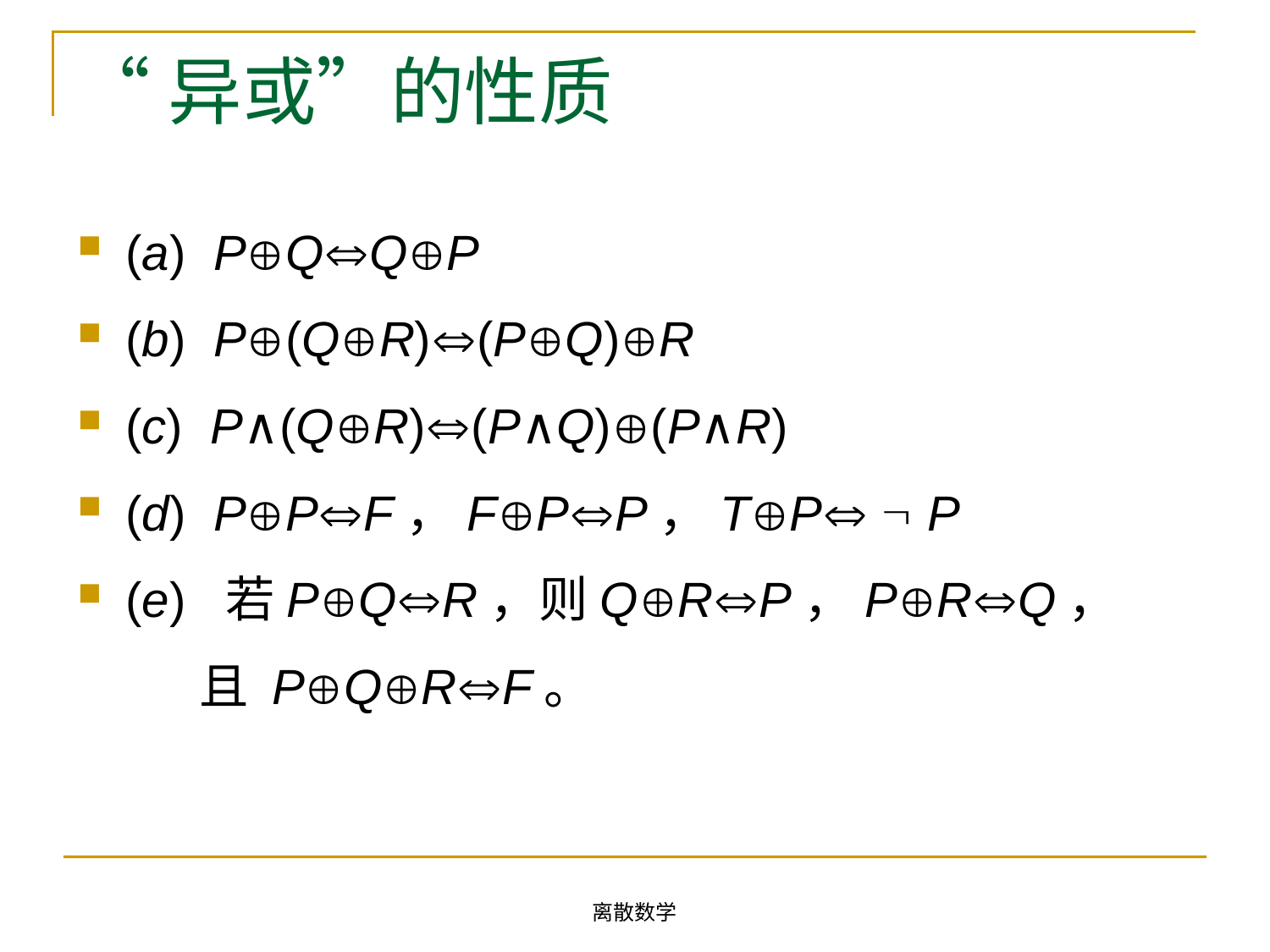

# “异或”的性质

(a)  P⊕Q⇔Q⊕P
(b)  P⊕(Q⊕R)⇔(P⊕Q)⊕R
(c)  P∧(Q⊕R)⇔(P∧Q)⊕(P∧R)
(d)  P⊕P⇔F，F⊕P⇔P，T⊕P⇔ ¬ P
(e)  若P⊕Q⇔R，则Q⊕R⇔P，P⊕R⇔Q，
          且 P⊕Q⊕R⇔F。

58
离散数学